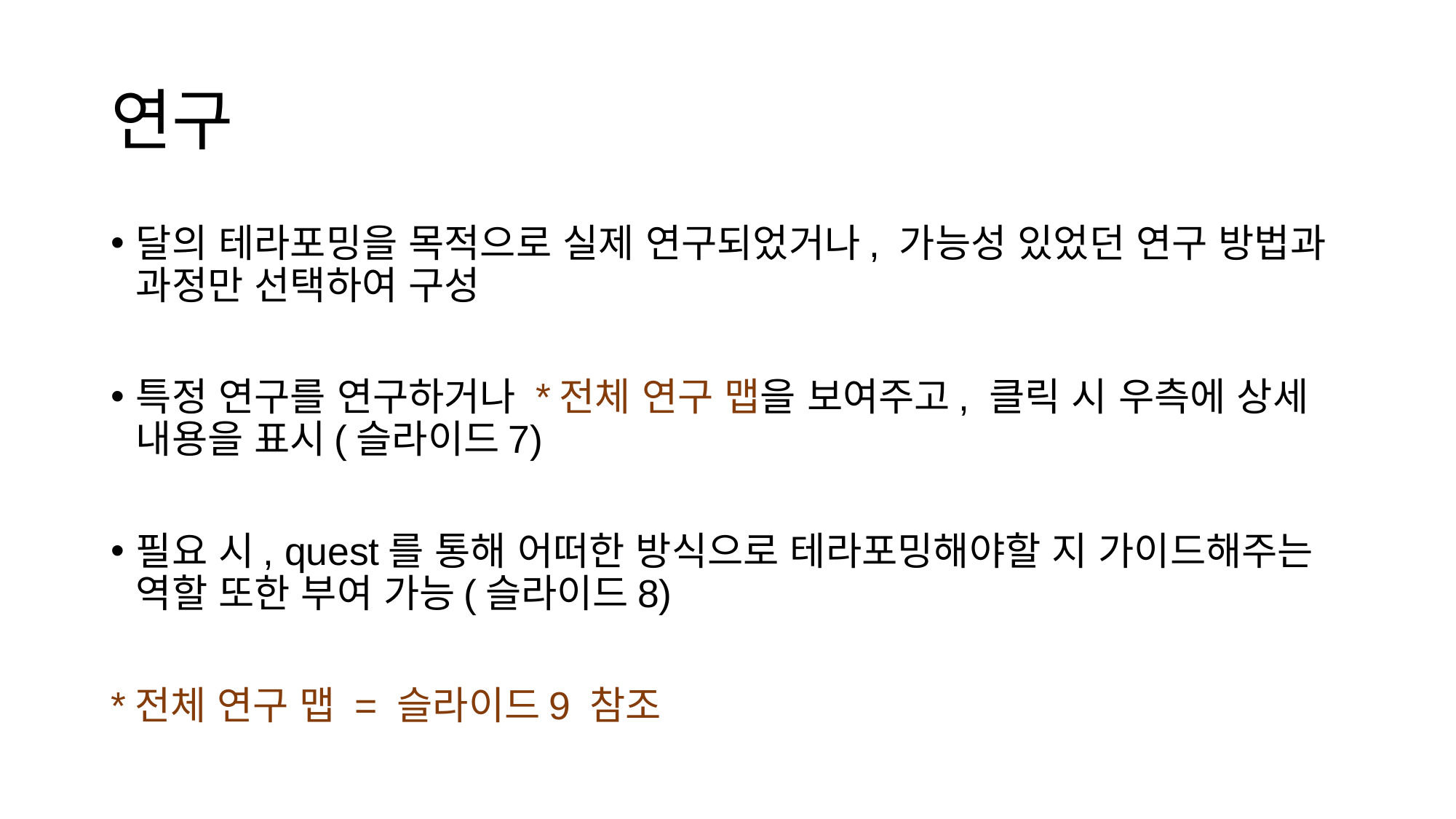

# 연구
달의 테라포밍을 목적으로 실제 연구되었거나, 가능성 있었던 연구 방법과 과정만 선택하여 구성

특정 연구를 연구하거나 *전체 연구 맵을 보여주고, 클릭 시 우측에 상세 내용을 표시(슬라이드7)

필요 시, quest를 통해 어떠한 방식으로 테라포밍해야할 지 가이드해주는 역할 또한 부여 가능(슬라이드8)

*전체 연구 맵 = 슬라이드9 참조